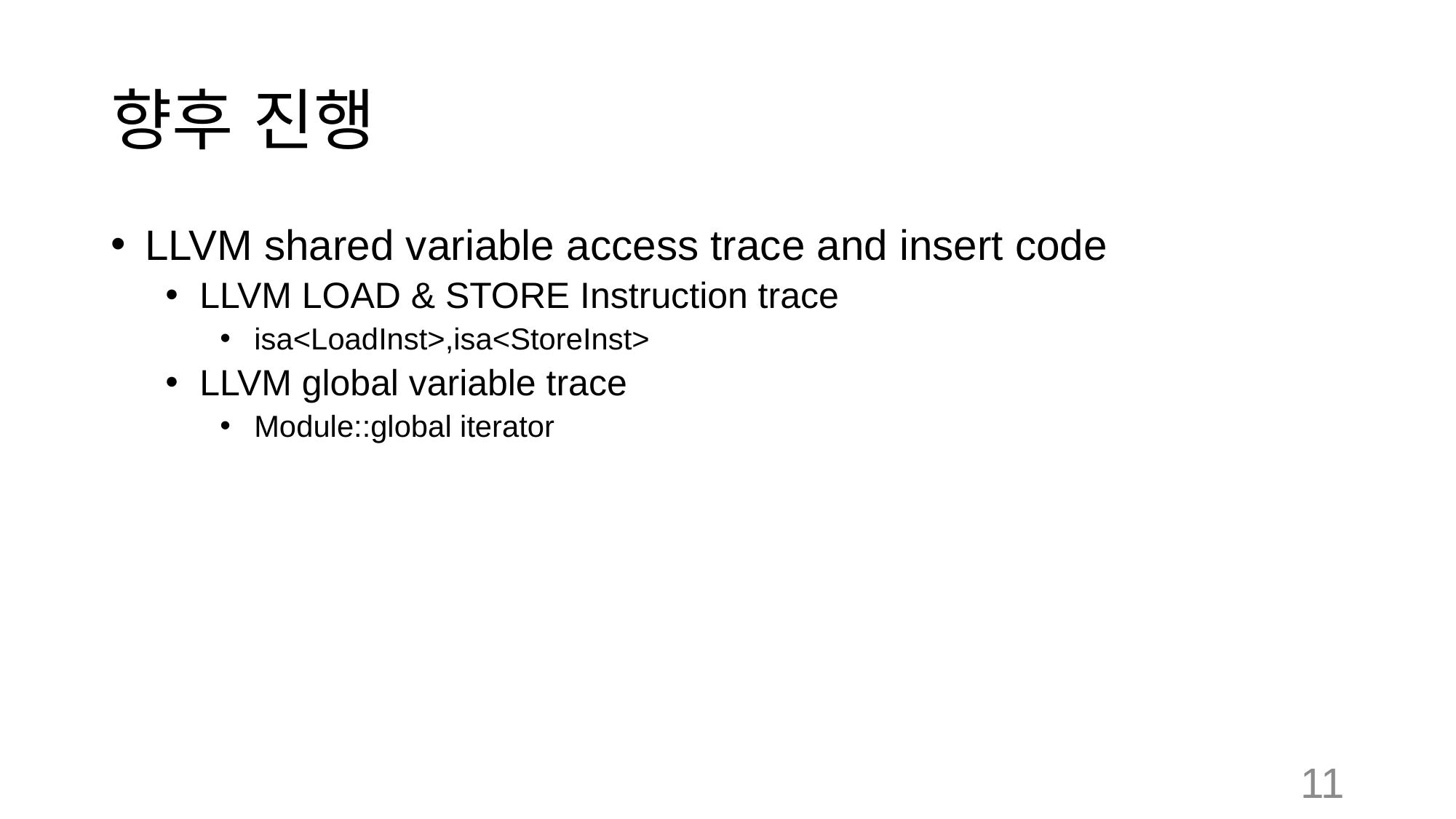

# 향후 진행
LLVM shared variable access trace and insert code
LLVM LOAD & STORE Instruction trace
isa<LoadInst>,isa<StoreInst>
LLVM global variable trace
Module::global iterator

11